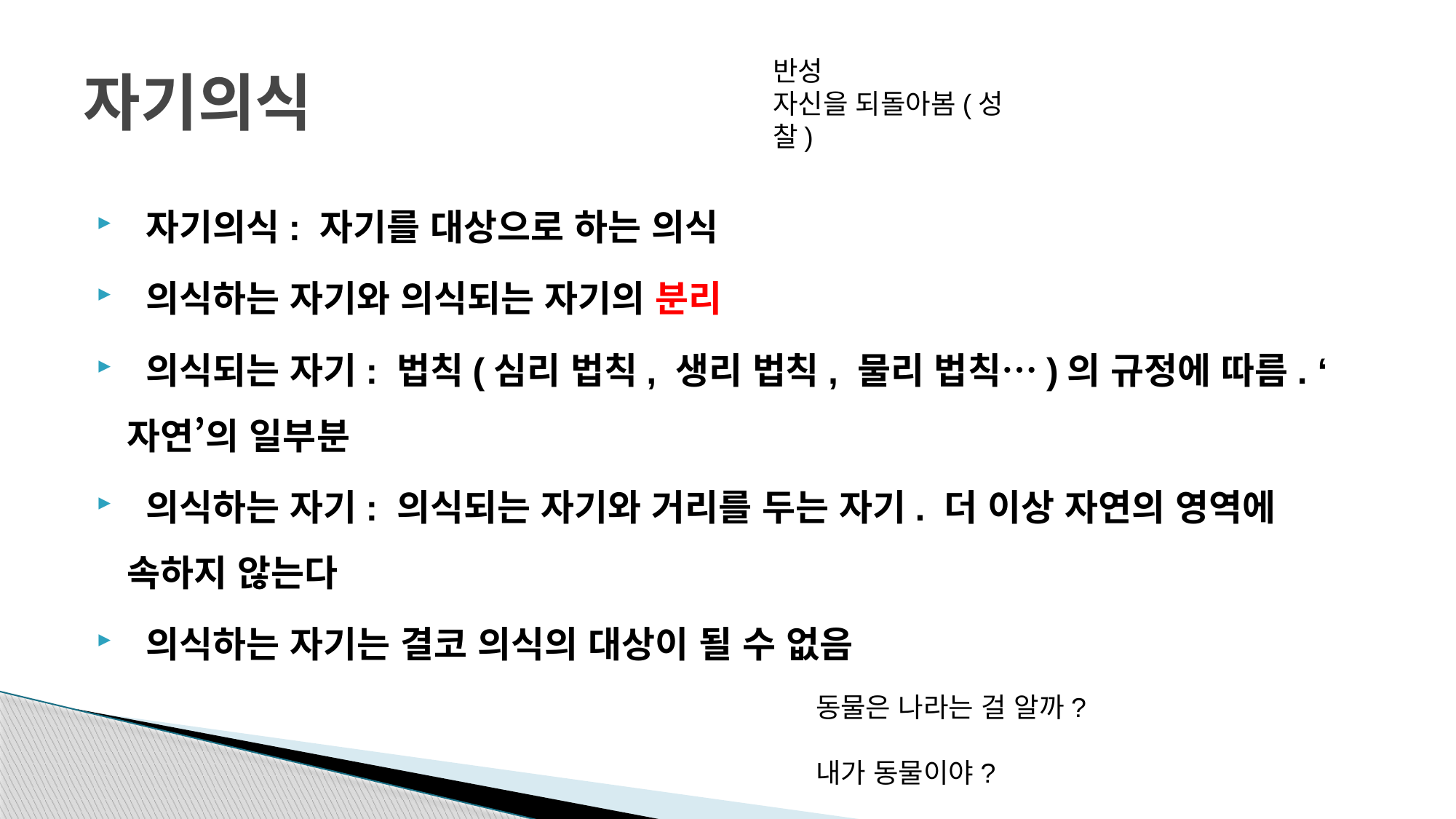

# 자기의식
반성
자신을 되돌아봄(성찰)
 자기의식: 자기를 대상으로 하는 의식
 의식하는 자기와 의식되는 자기의 분리
 의식되는 자기: 법칙(심리 법칙, 생리 법칙, 물리 법칙…)의 규정에 따름. ‘자연’의 일부분
 의식하는 자기: 의식되는 자기와 거리를 두는 자기. 더 이상 자연의 영역에 속하지 않는다
 의식하는 자기는 결코 의식의 대상이 될 수 없음
동물은 나라는 걸 알까?

내가 동물이야?